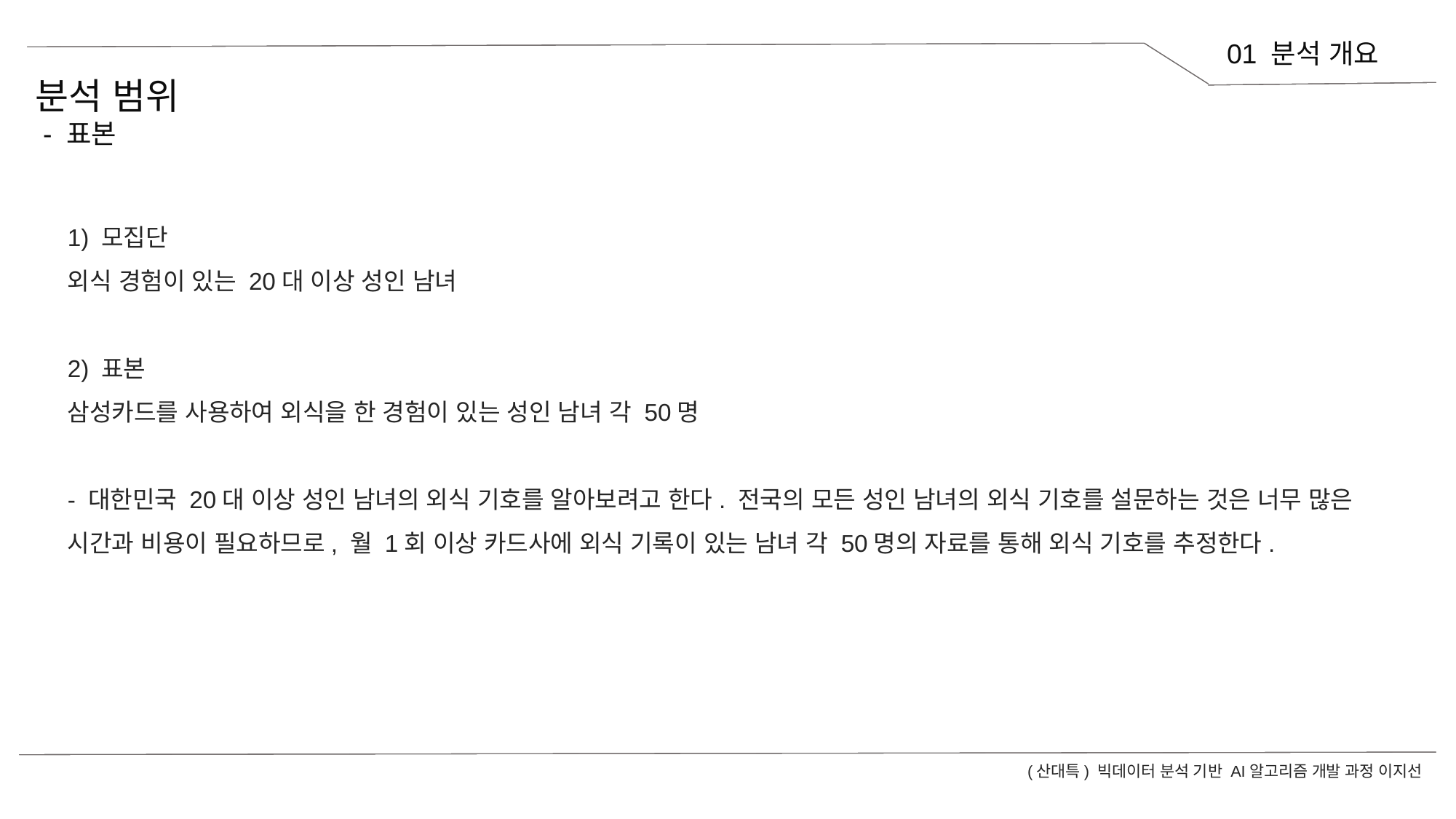

01 분석 개요
분석 범위
 - 표본
1) 모집단
외식 경험이 있는 20대 이상 성인 남녀

2) 표본
삼성카드를 사용하여 외식을 한 경험이 있는 성인 남녀 각 50명

- 대한민국 20대 이상 성인 남녀의 외식 기호를 알아보려고 한다. 전국의 모든 성인 남녀의 외식 기호를 설문하는 것은 너무 많은 시간과 비용이 필요하므로, 월 1회 이상 카드사에 외식 기록이 있는 남녀 각 50명의 자료를 통해 외식 기호를 추정한다.